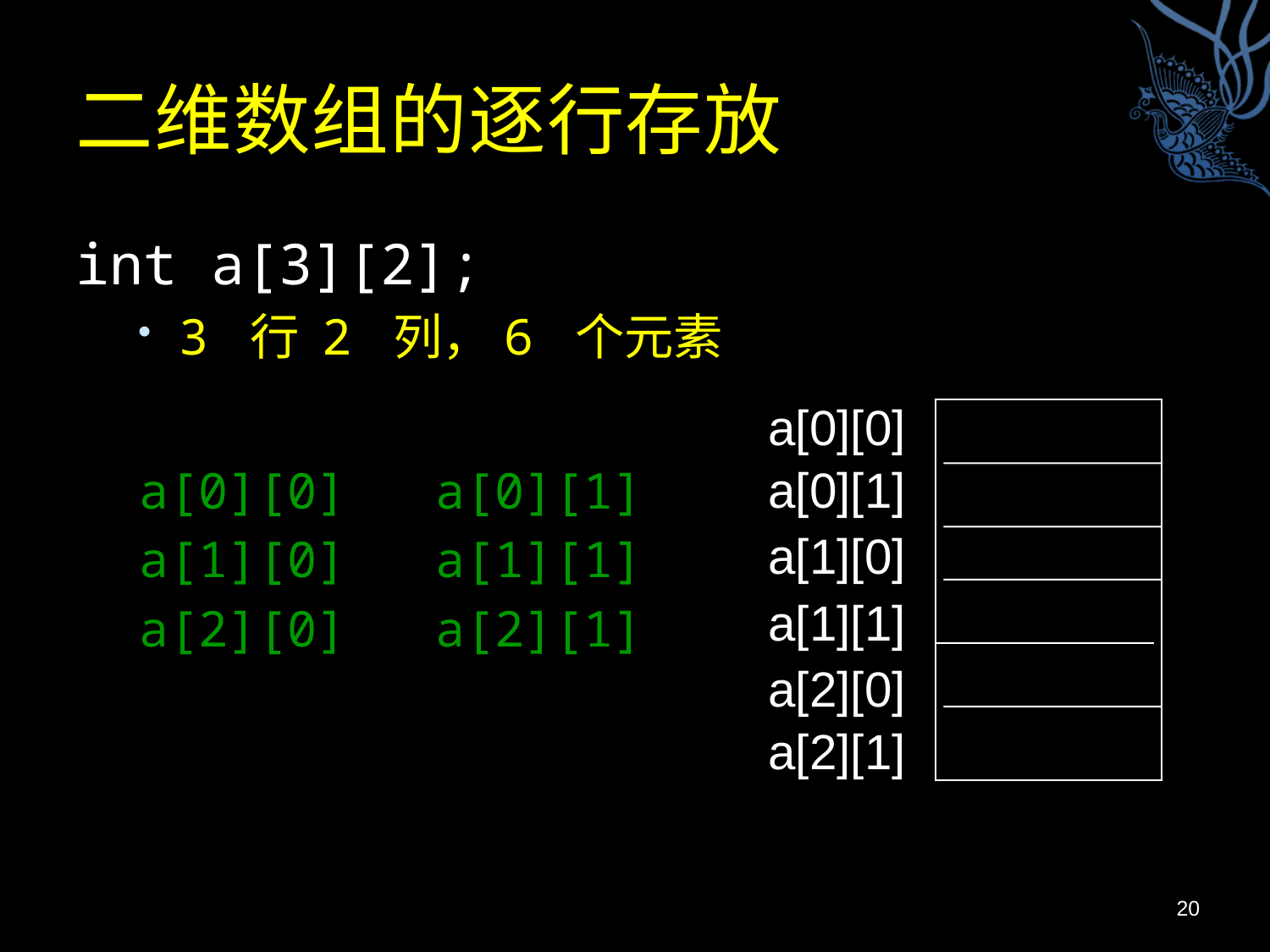

# 二维数组的逐行存放
int a[3][2];
3 行 2 列，6 个元素

a[0][0]   a[0][1]
a[1][0]   a[1][1]
a[2][0]   a[2][1]
a[0][0]
a[0][1]
a[1][0]
a[1][1]
a[2][0]
a[2][1]

20